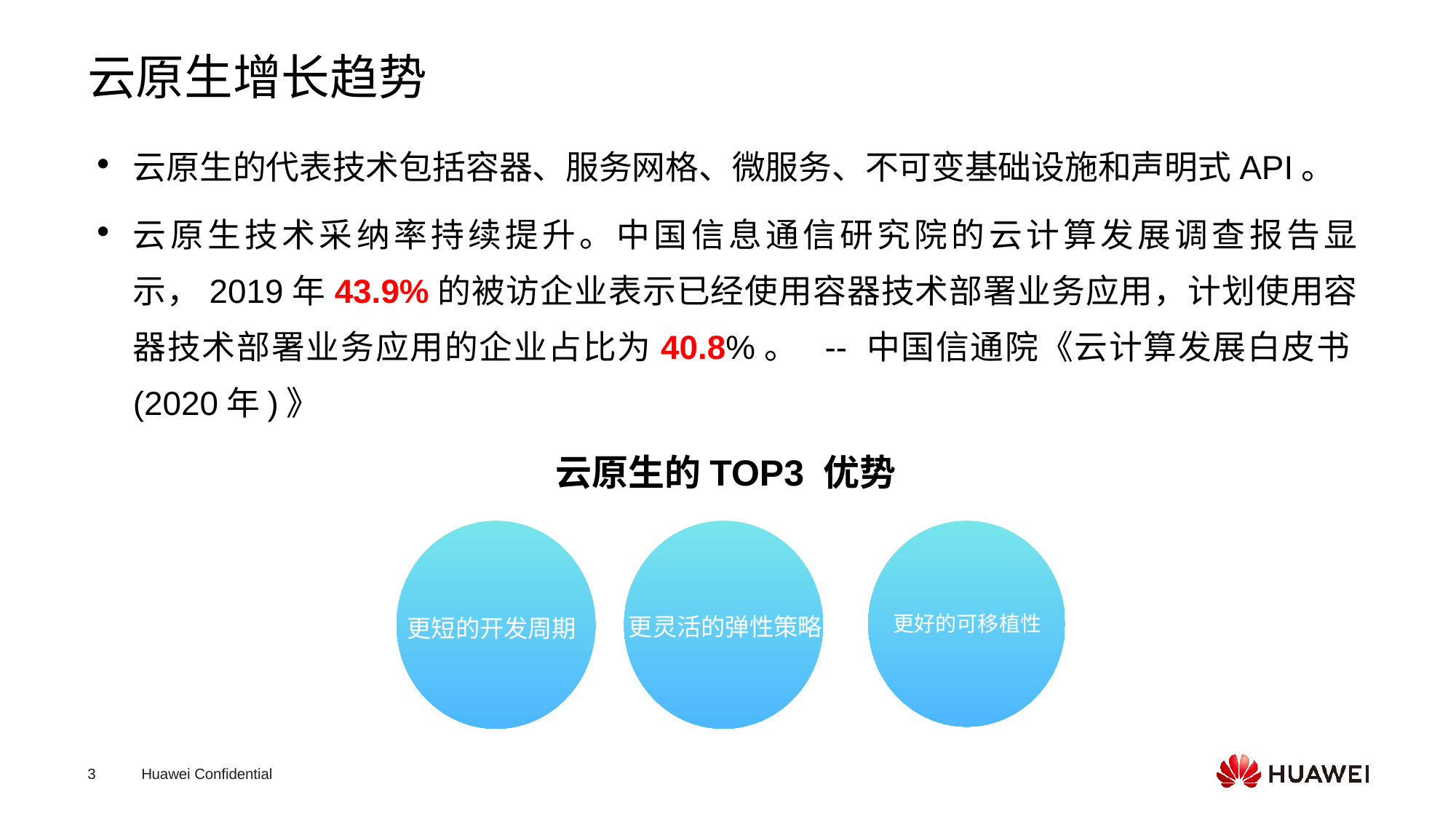

# 云原生增长趋势
云原生的代表技术包括容器、服务网格、微服务、不可变基础设施和声明式API。
云原生技术采纳率持续提升。中国信息通信研究院的云计算发展调查报告显示，2019年43.9%的被访企业表示已经使用容器技术部署业务应用，计划使用容器技术部署业务应用的企业占比为40.8%。  -- 中国信通院《云计算发展白皮书(2020年)》
云原生的TOP3 优势

更短的开发周期

更灵活的弹性策略

更好的可移植性